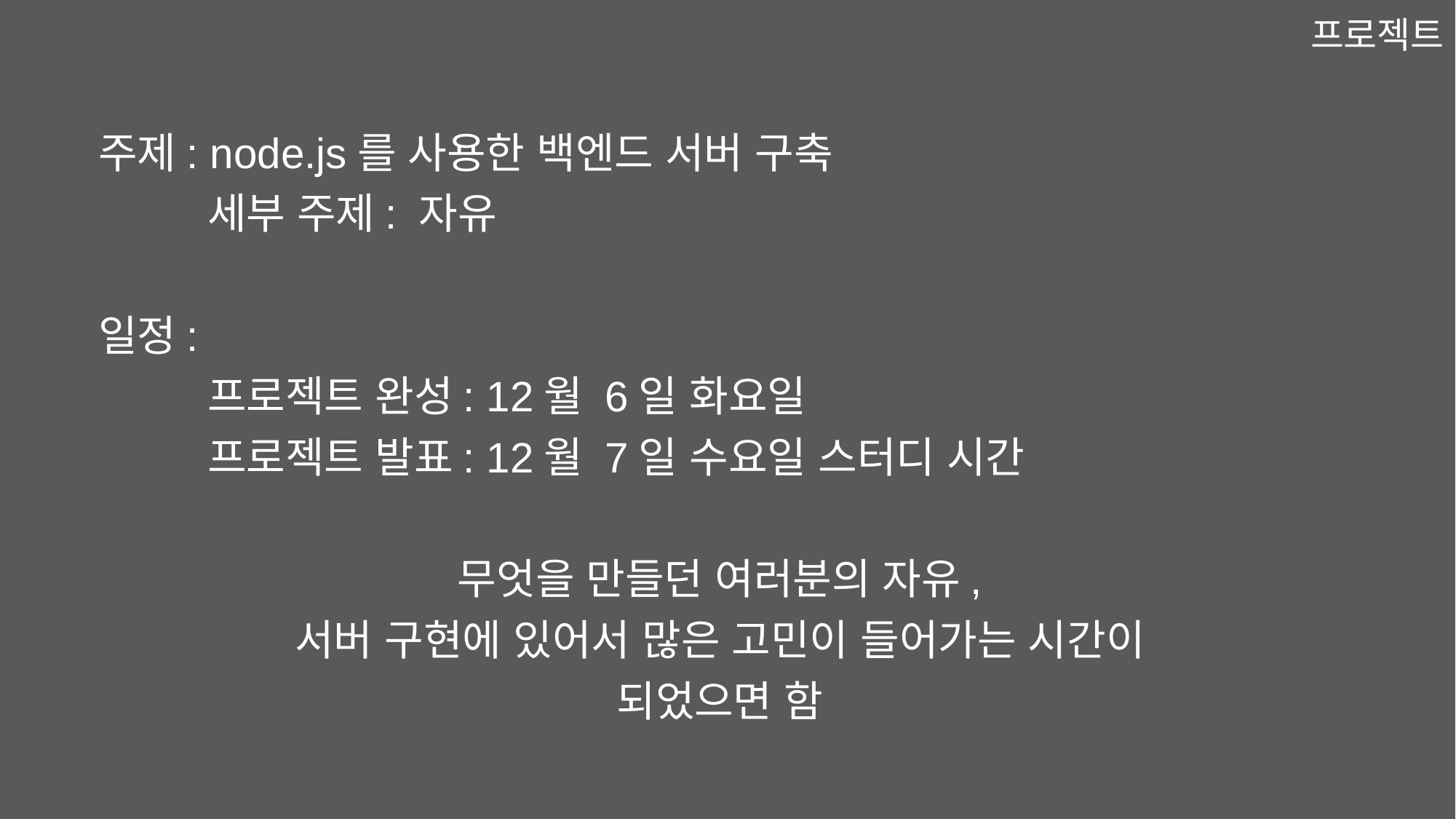

프로젝트
주제: node.js를 사용한 백엔드 서버 구축
	세부 주제: 자유

일정:
	프로젝트 완성: 12월 6일 화요일
	프로젝트 발표: 12월 7일 수요일 스터디 시간

무엇을 만들던 여러분의 자유,
서버 구현에 있어서 많은 고민이 들어가는 시간이
되었으면 함